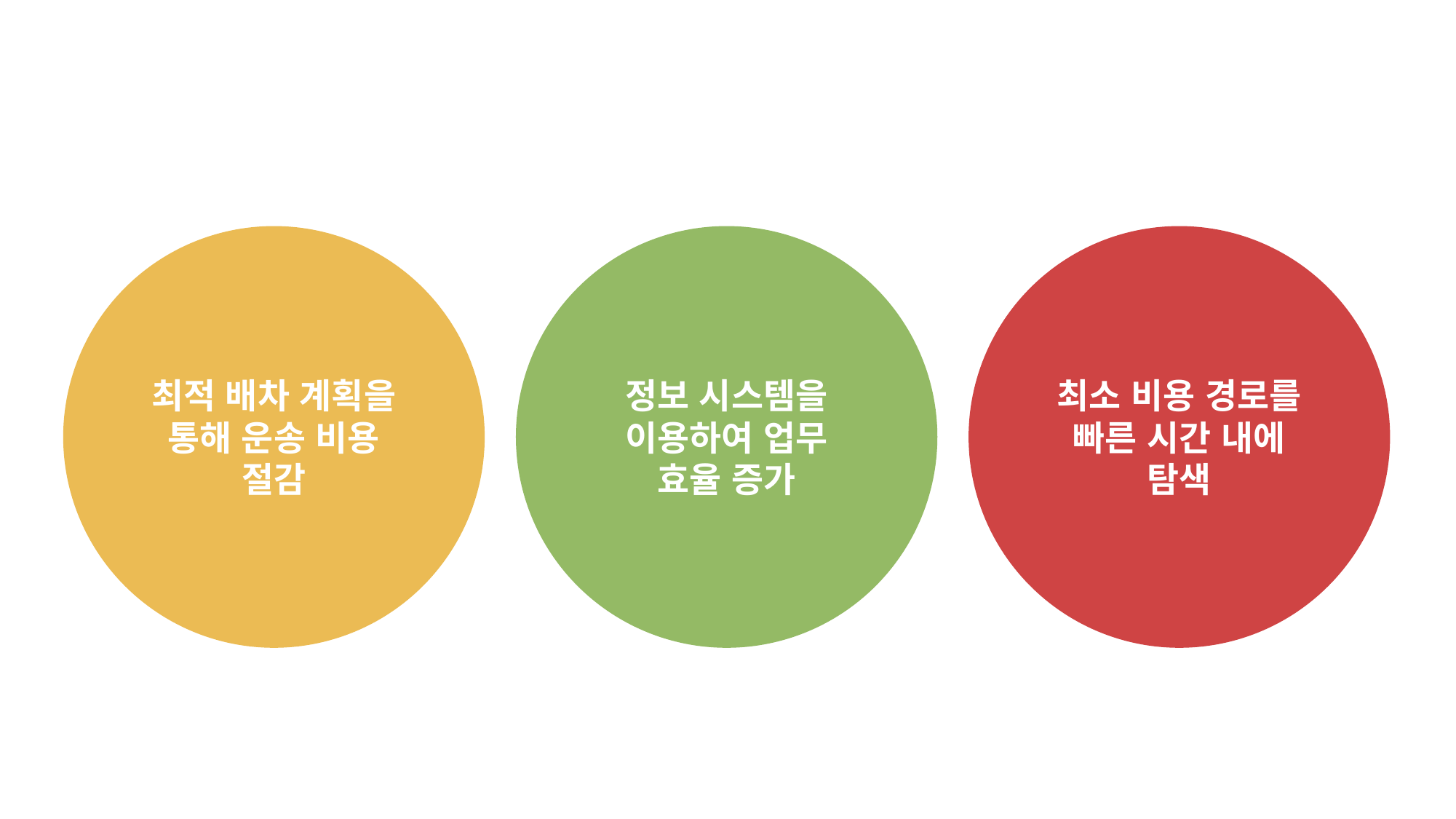

최적 배차 계획을 통해 운송 비용 절감
정보 시스템을 이용하여 업무 효율 증가
최소 비용 경로를 빠른 시간 내에 탐색